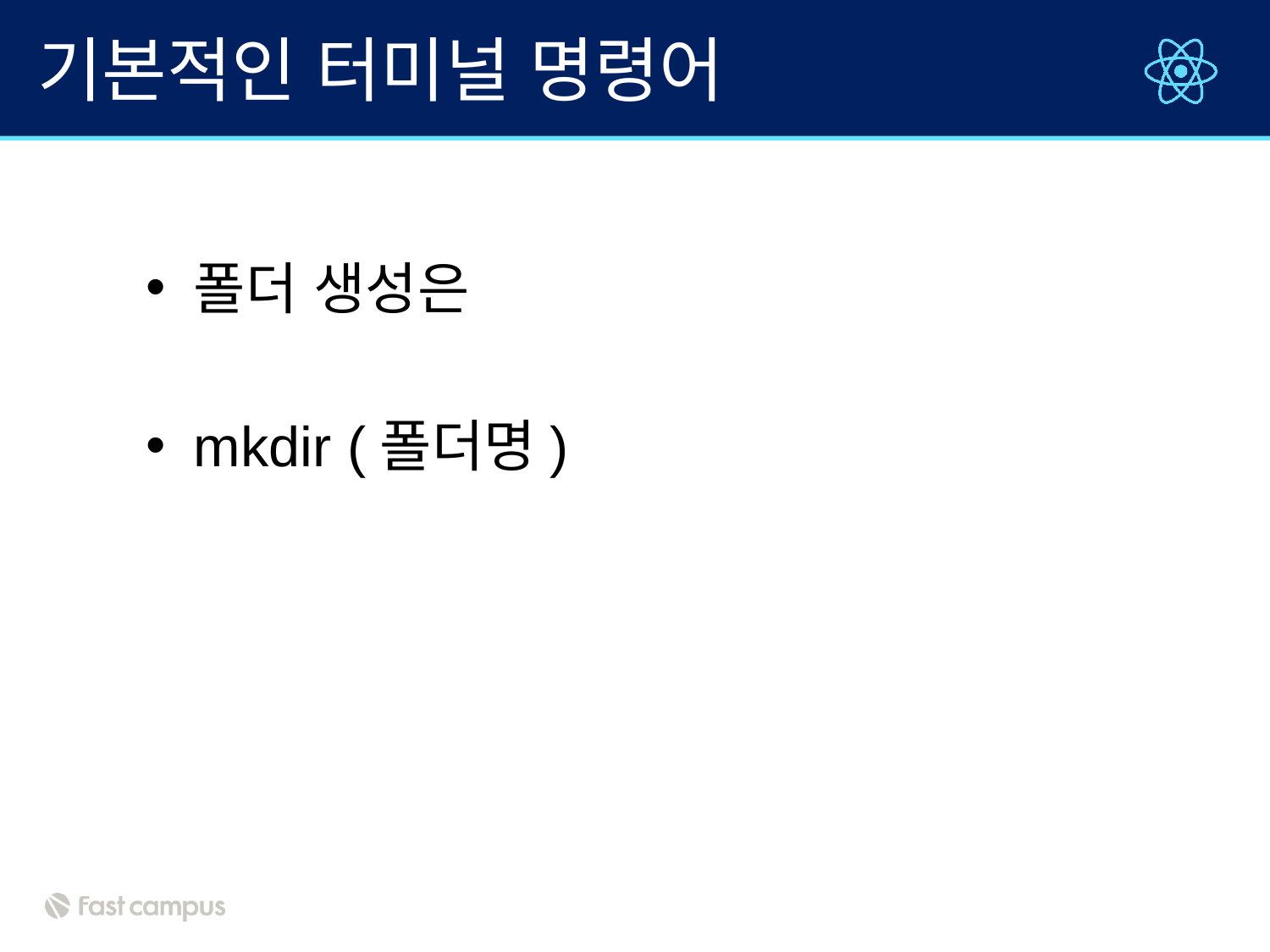

# 기본적인 터미널 명령어
폴더 생성은

mkdir (폴더명)